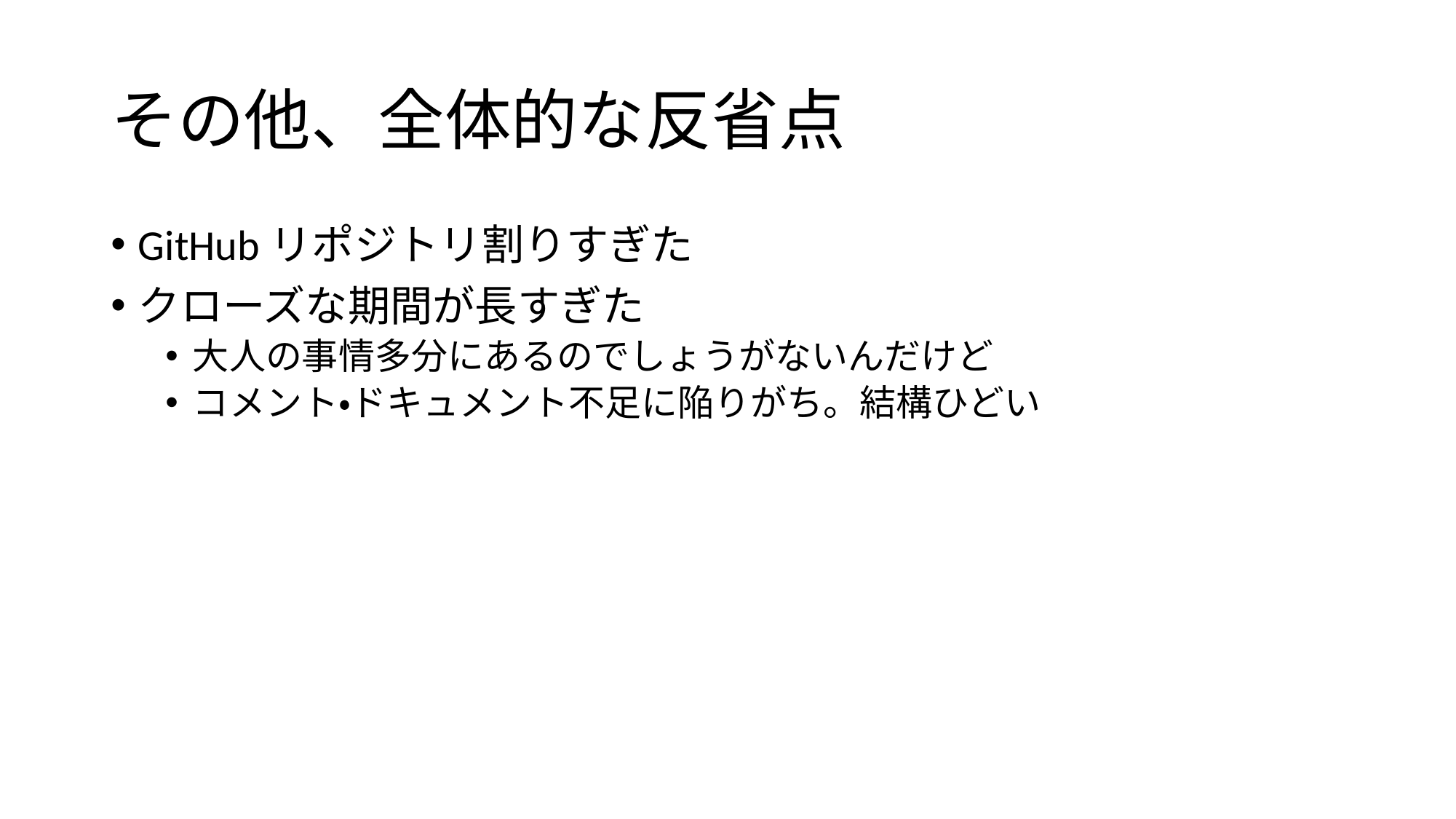

# その他、全体的な反省点
GitHubリポジトリ割りすぎた
クローズな期間が長すぎた
大人の事情多分にあるのでしょうがないんだけど
コメント・ドキュメント不足に陥りがち。結構ひどい